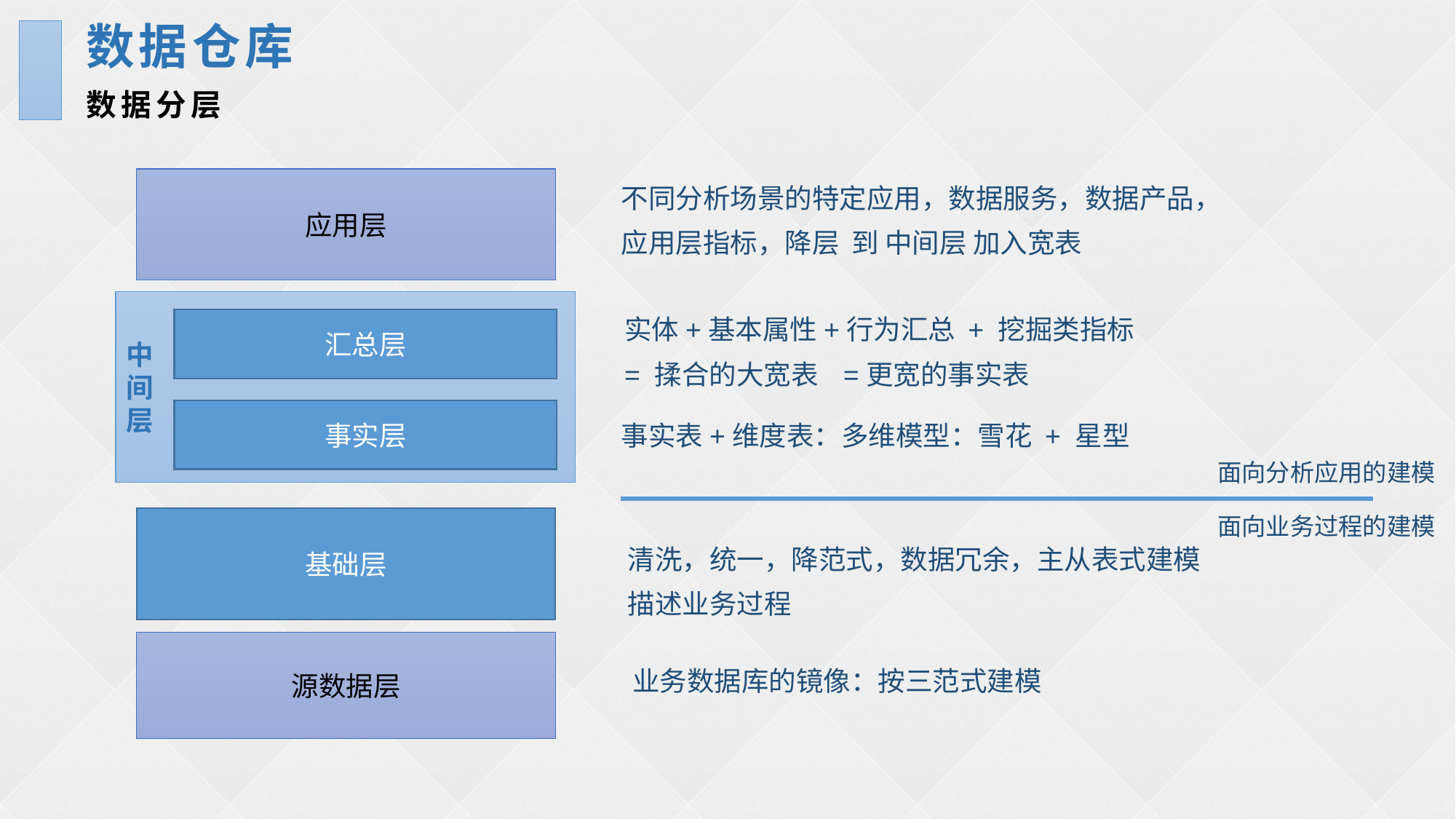

数据仓库

数据分层
应用层
不同分析场景的特定应用，数据服务，数据产品，
应用层指标，降层  到 中间层 加入宽表
中
间
层
汇总层
实体+基本属性+行为汇总 + 挖掘类指标
= 揉合的大宽表   =更宽的事实表
事实层
事实表+维度表：多维模型：雪花 + 星型
面向分析应用的建模
基础层
面向业务过程的建模
清洗，统一，降范式，数据冗余，主从表式建模
描述业务过程
源数据层
业务数据库的镜像：按三范式建模